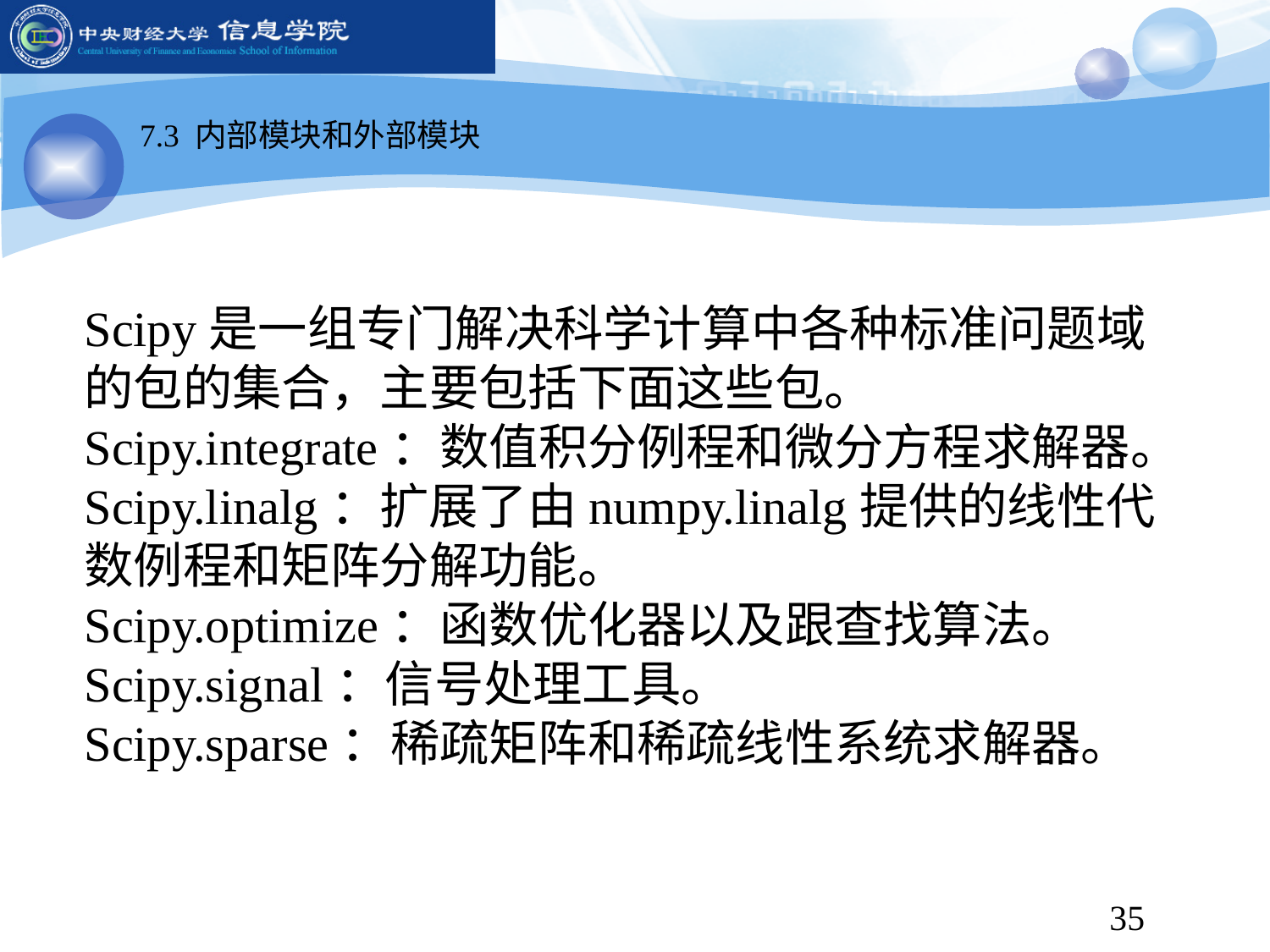

7.3 内部模块和外部模块
Scipy是一组专门解决科学计算中各种标准问题域的包的集合，主要包括下面这些包。
Scipy.integrate：数值积分例程和微分方程求解器。
Scipy.linalg：扩展了由numpy.linalg提供的线性代数例程和矩阵分解功能。
Scipy.optimize：函数优化器以及跟查找算法。
Scipy.signal：信号处理工具。
Scipy.sparse：稀疏矩阵和稀疏线性系统求解器。